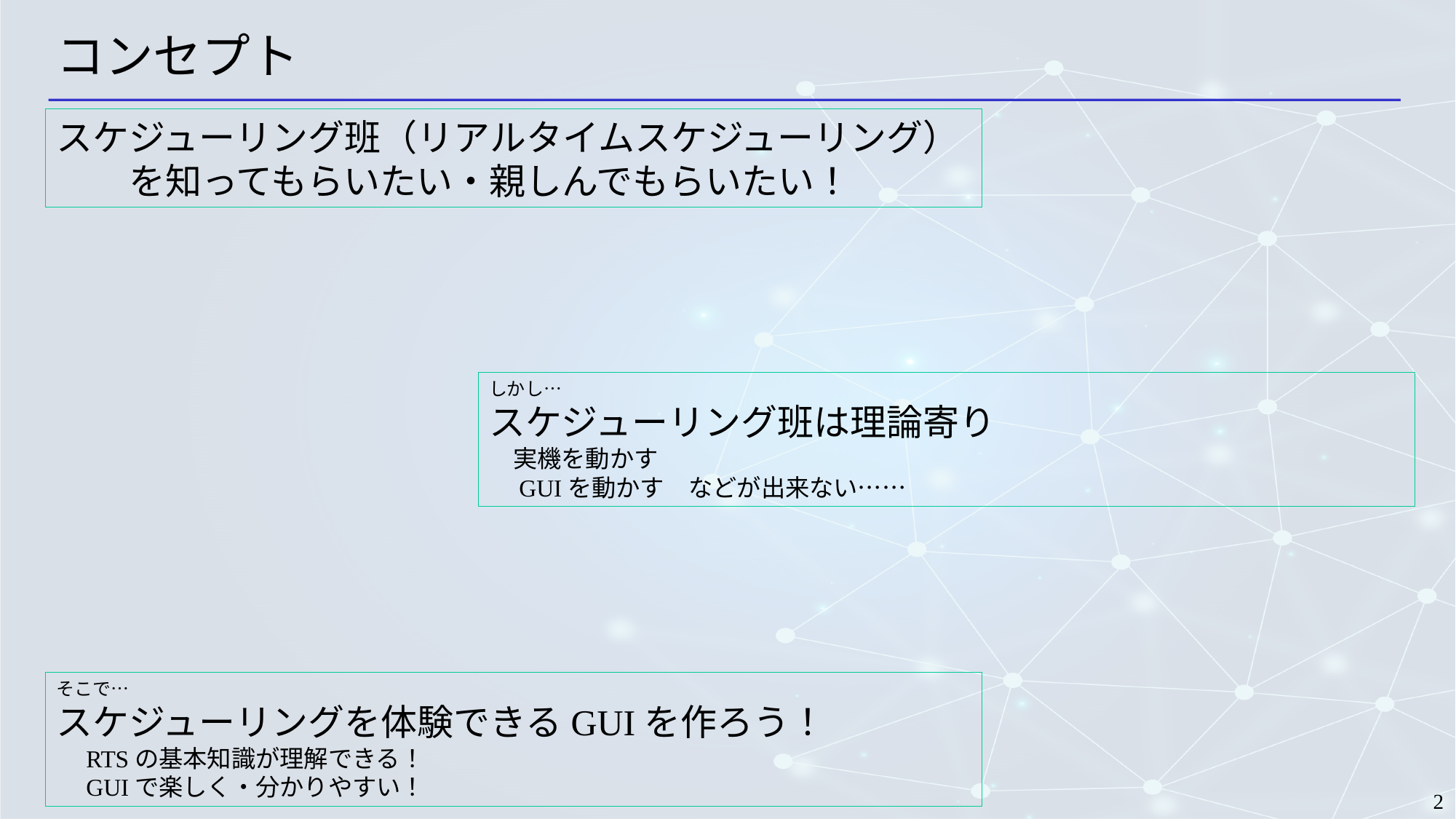

# コンセプト
スケジューリング班（リアルタイムスケジューリング）
　　を知ってもらいたい・親しんでもらいたい！
しかし…
スケジューリング班は理論寄り
　実機を動かす
　GUIを動かす　などが出来ない……
そこで…
スケジューリングを体験できるGUIを作ろう！
　RTSの基本知識が理解できる！
　GUIで楽しく・分かりやすい！
2